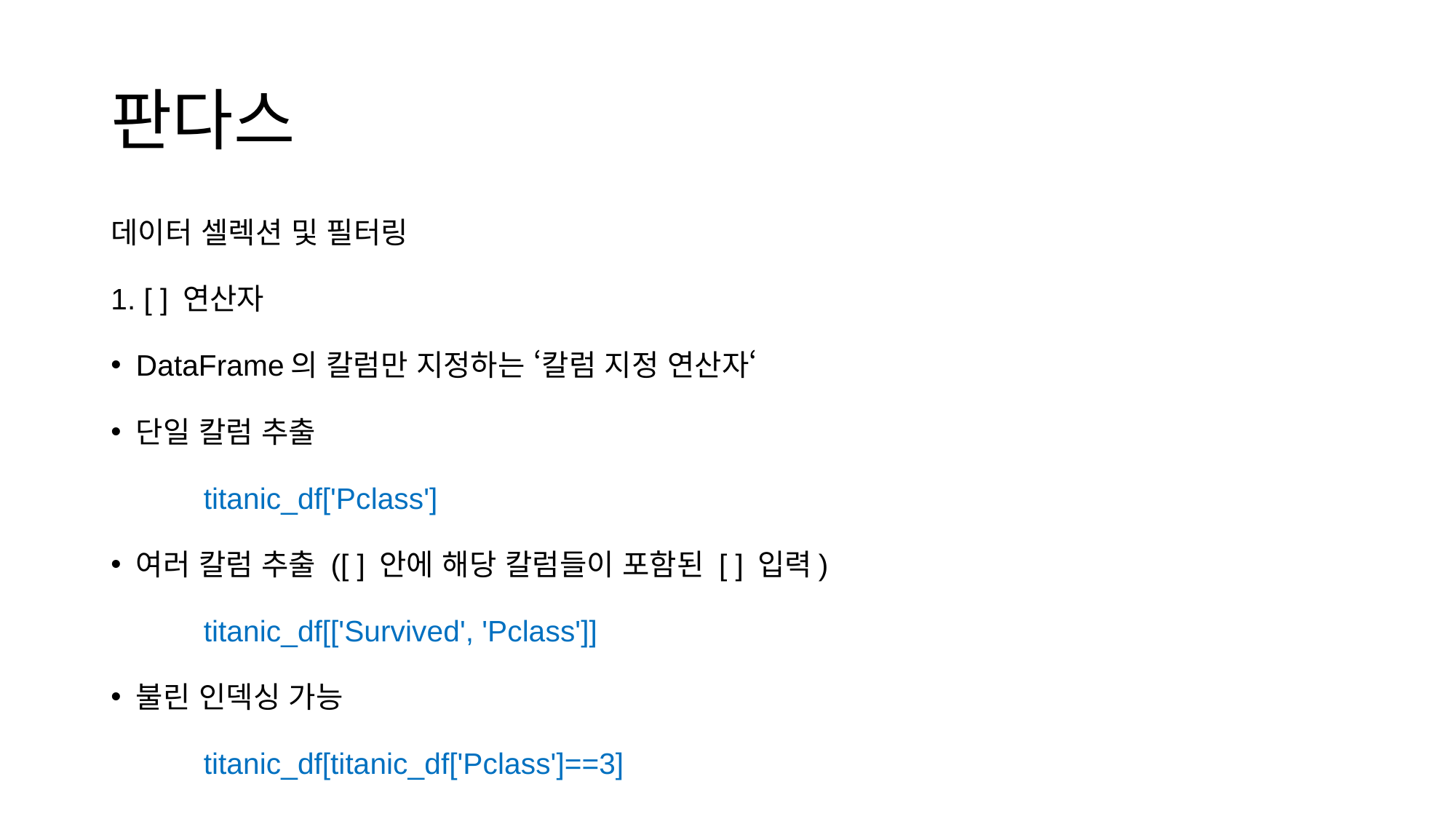

# 판다스
데이터 셀렉션 및 필터링
1. [ ] 연산자
DataFrame의 칼럼만 지정하는 ‘칼럼 지정 연산자‘
단일 칼럼 추출
	titanic_df['Pclass']
여러 칼럼 추출 ([ ] 안에 해당 칼럼들이 포함된 [ ] 입력)
	titanic_df[['Survived', 'Pclass']]
불린 인덱싱 가능
	titanic_df[titanic_df['Pclass']==3]